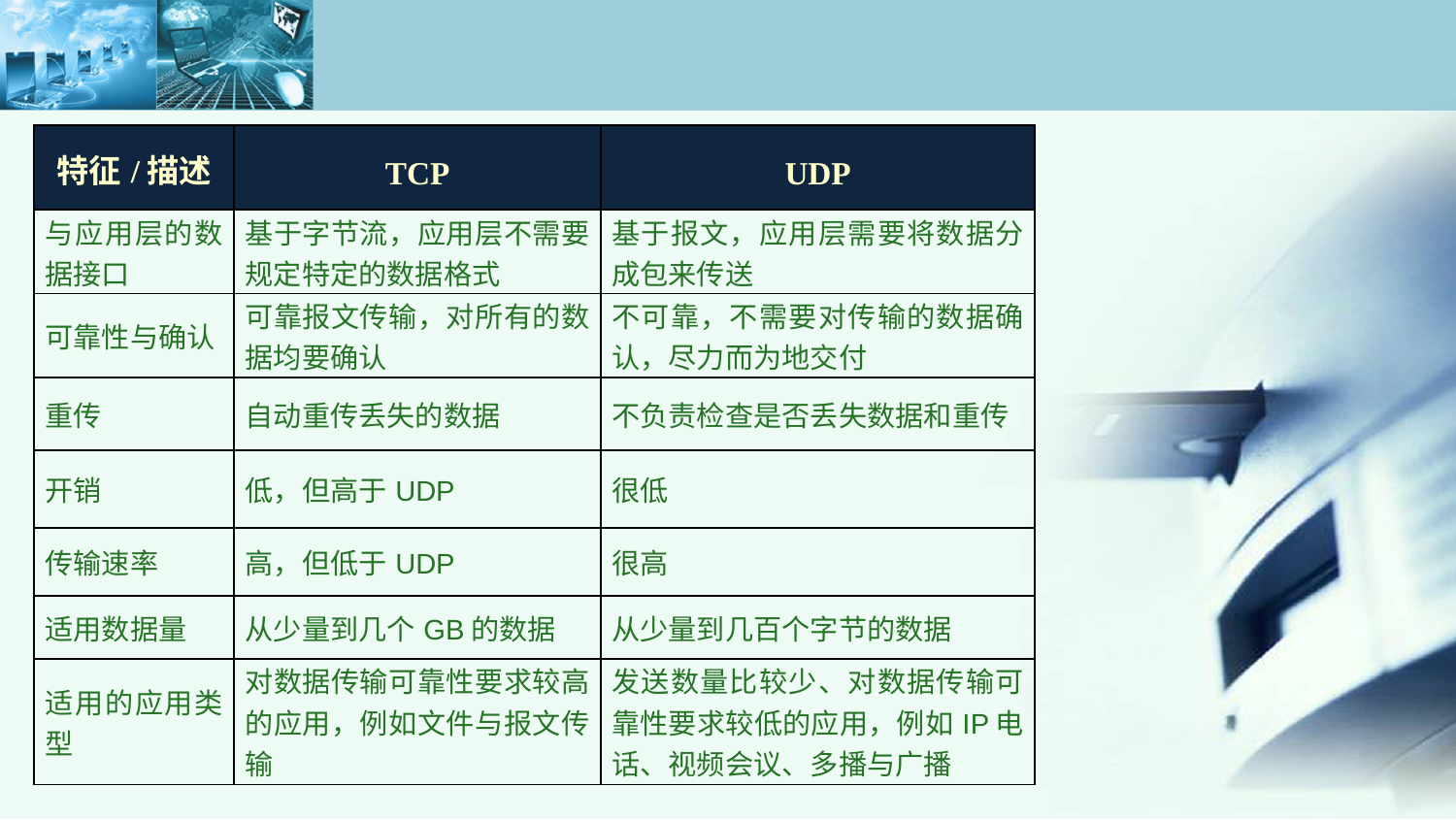

| 特征/描述 | TCP | UDP |
| --- | --- | --- |
| 与应用层的数据接口 | 基于字节流，应用层不需要规定特定的数据格式 | 基于报文，应用层需要将数据分成包来传送 |
| 可靠性与确认 | 可靠报文传输，对所有的数据均要确认 | 不可靠，不需要对传输的数据确认，尽力而为地交付 |
| 重传 | 自动重传丢失的数据 | 不负责检查是否丢失数据和重传 |
| 开销 | 低，但高于UDP | 很低 |
| 传输速率 | 高，但低于UDP | 很高 |
| 适用数据量 | 从少量到几个GB的数据 | 从少量到几百个字节的数据 |
| 适用的应用类型 | 对数据传输可靠性要求较高的应用，例如文件与报文传输 | 发送数量比较少、对数据传输可靠性要求较低的应用，例如IP电话、视频会议、多播与广播 |